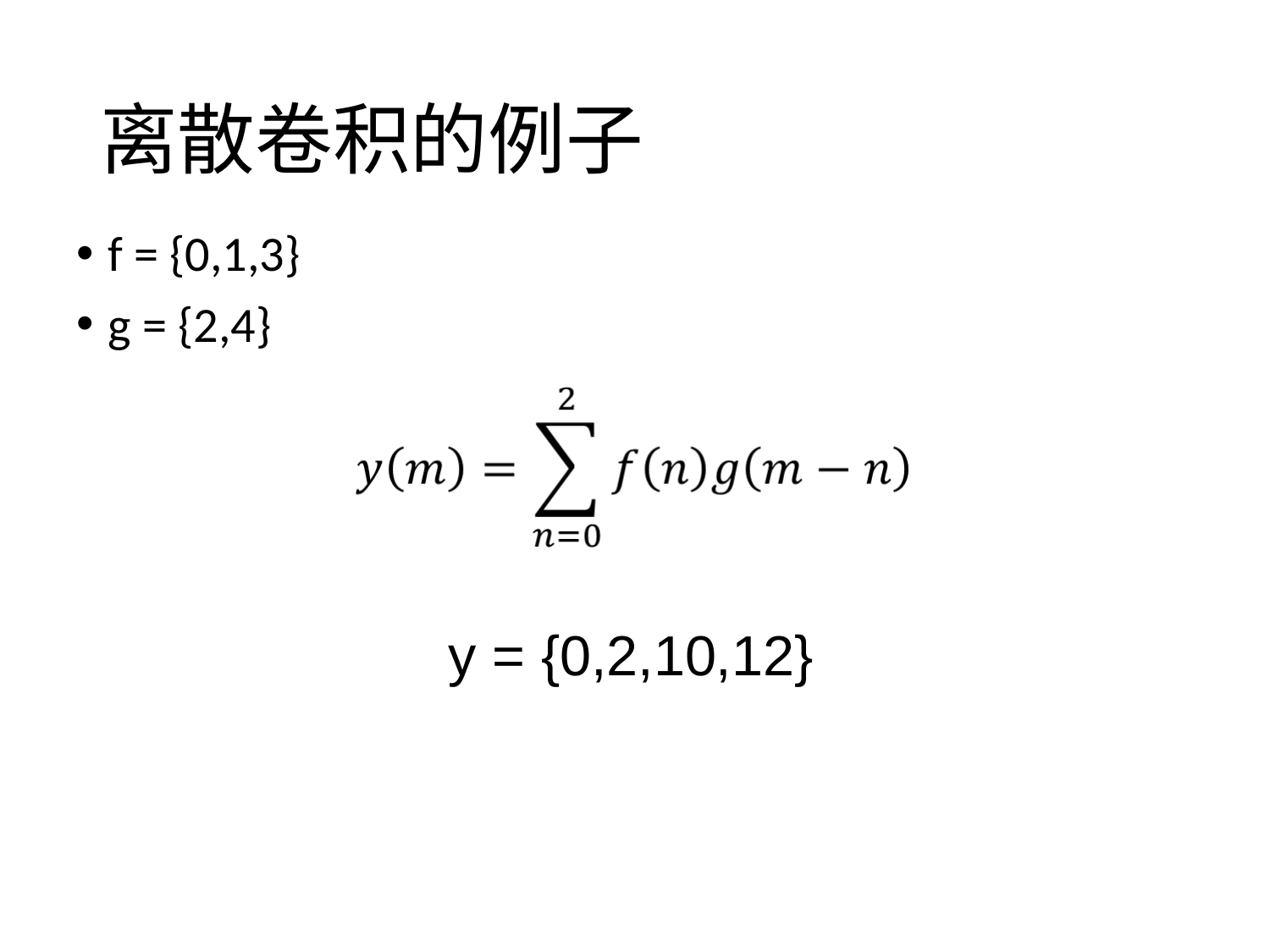

# 离散卷积的例子
f = {0,1,3}
g = {2,4}

y = {0,2,10,12}